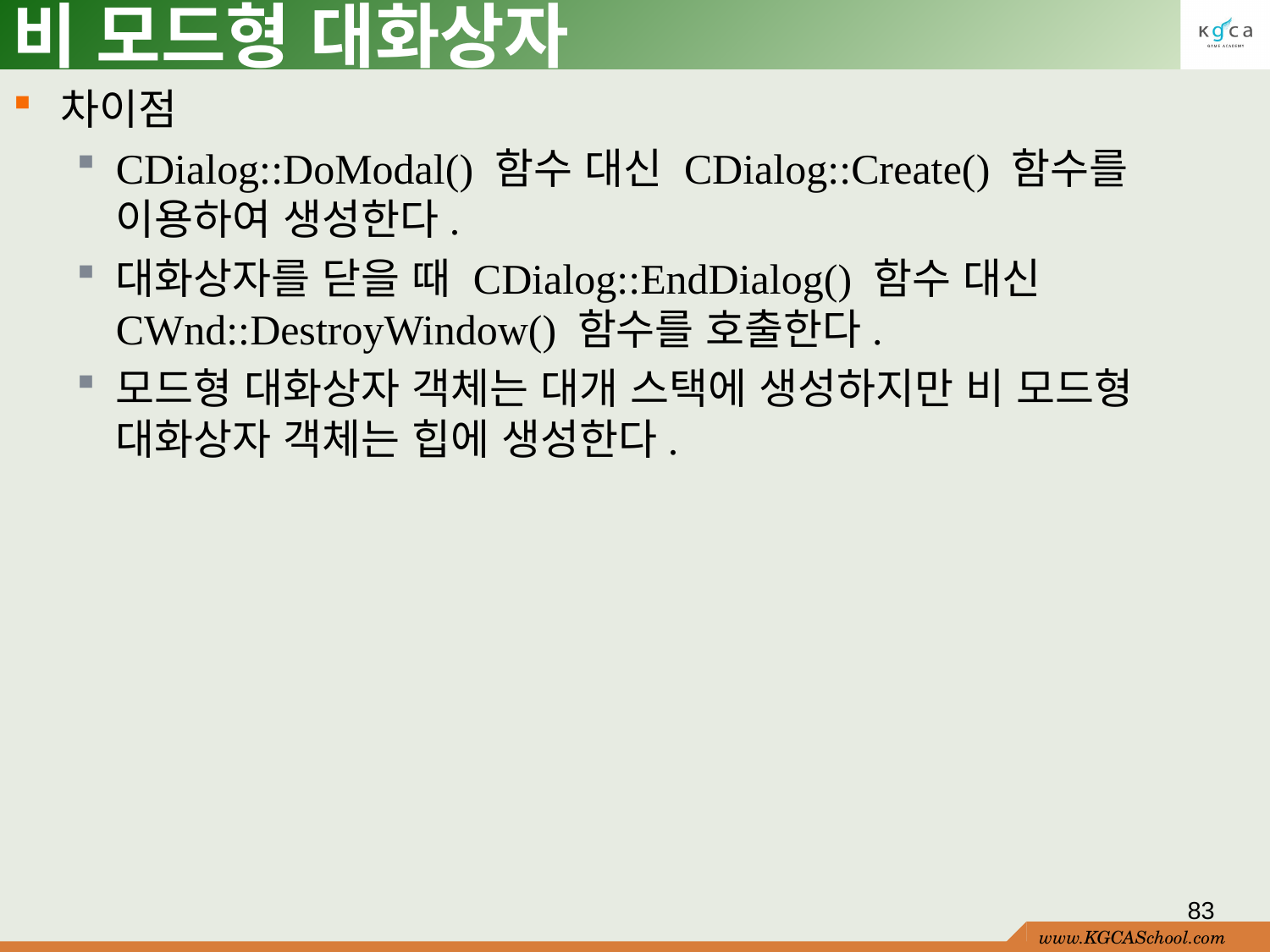

# 비 모드형 대화상자
차이점
CDialog::DoModal() 함수 대신 CDialog::Create() 함수를 이용하여 생성한다.
대화상자를 닫을 때 CDialog::EndDialog() 함수 대신 CWnd::DestroyWindow() 함수를 호출한다.
모드형 대화상자 객체는 대개 스택에 생성하지만 비 모드형 대화상자 객체는 힙에 생성한다.
83